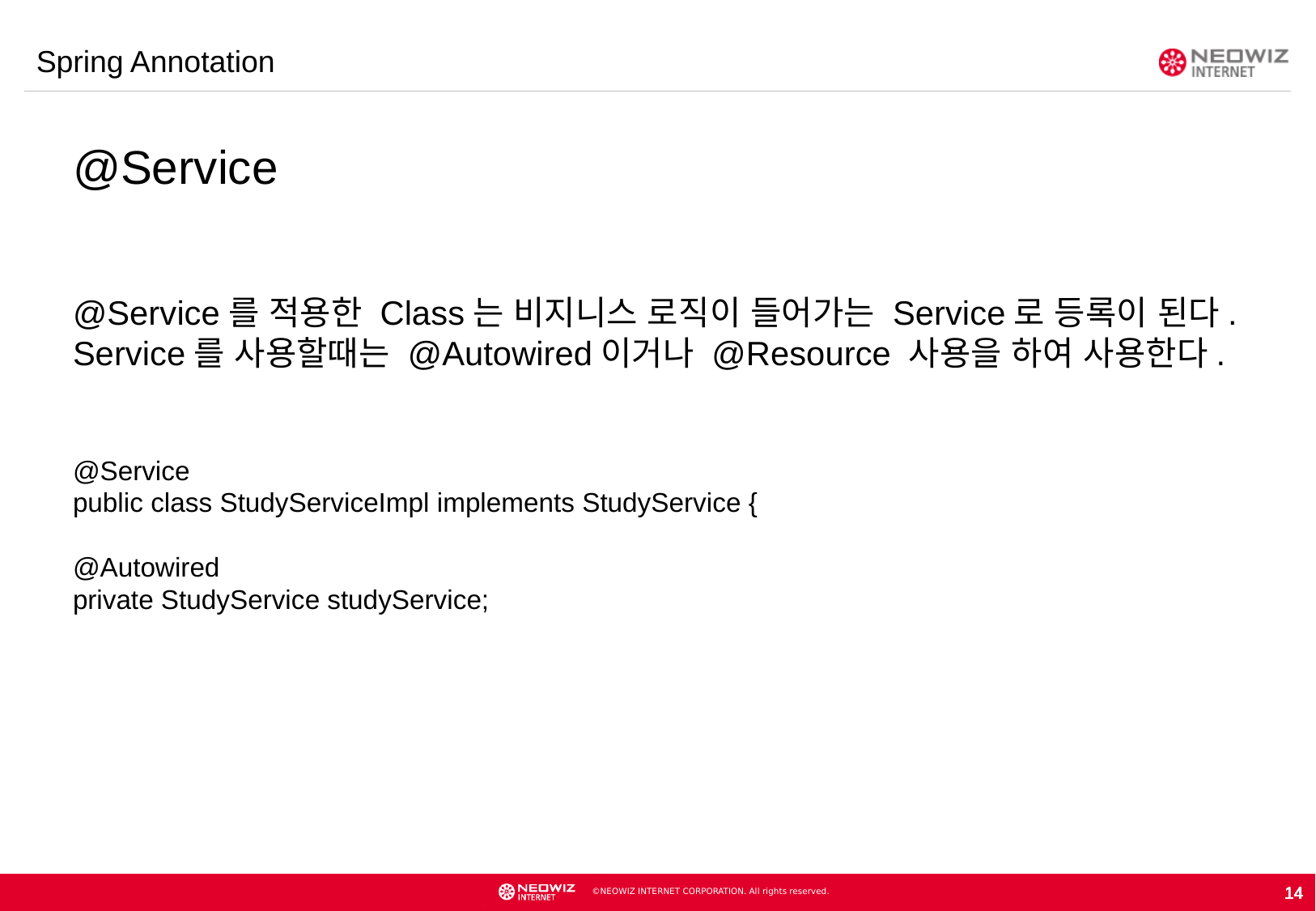

Spring Annotation

@Service

@Service를 적용한 Class는 비지니스 로직이 들어가는 Service로 등록이 된다.
Service를 사용할때는 @Autowired이거나 @Resource 사용을 하여 사용한다.

@Service
public class StudyServiceImpl implements StudyService {

@Autowired
private StudyService studyService;
14
14
14
14
14
14
14
14
14
14
14
14
14
14